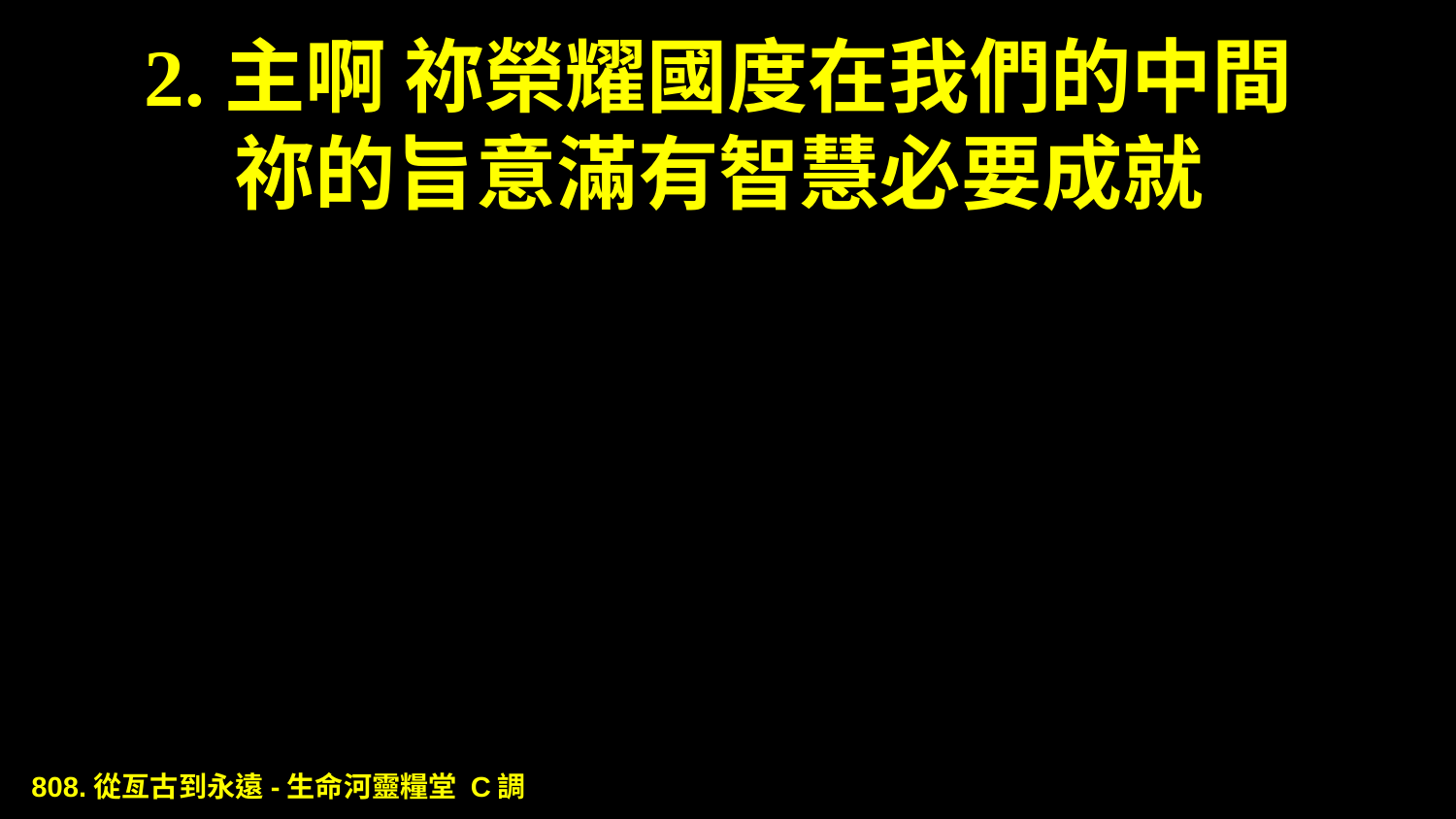

# 2.主啊 祢榮耀國度在我們的中間 祢的旨意滿有智慧必要成就
808.從亙古到永遠-生命河靈糧堂 C調